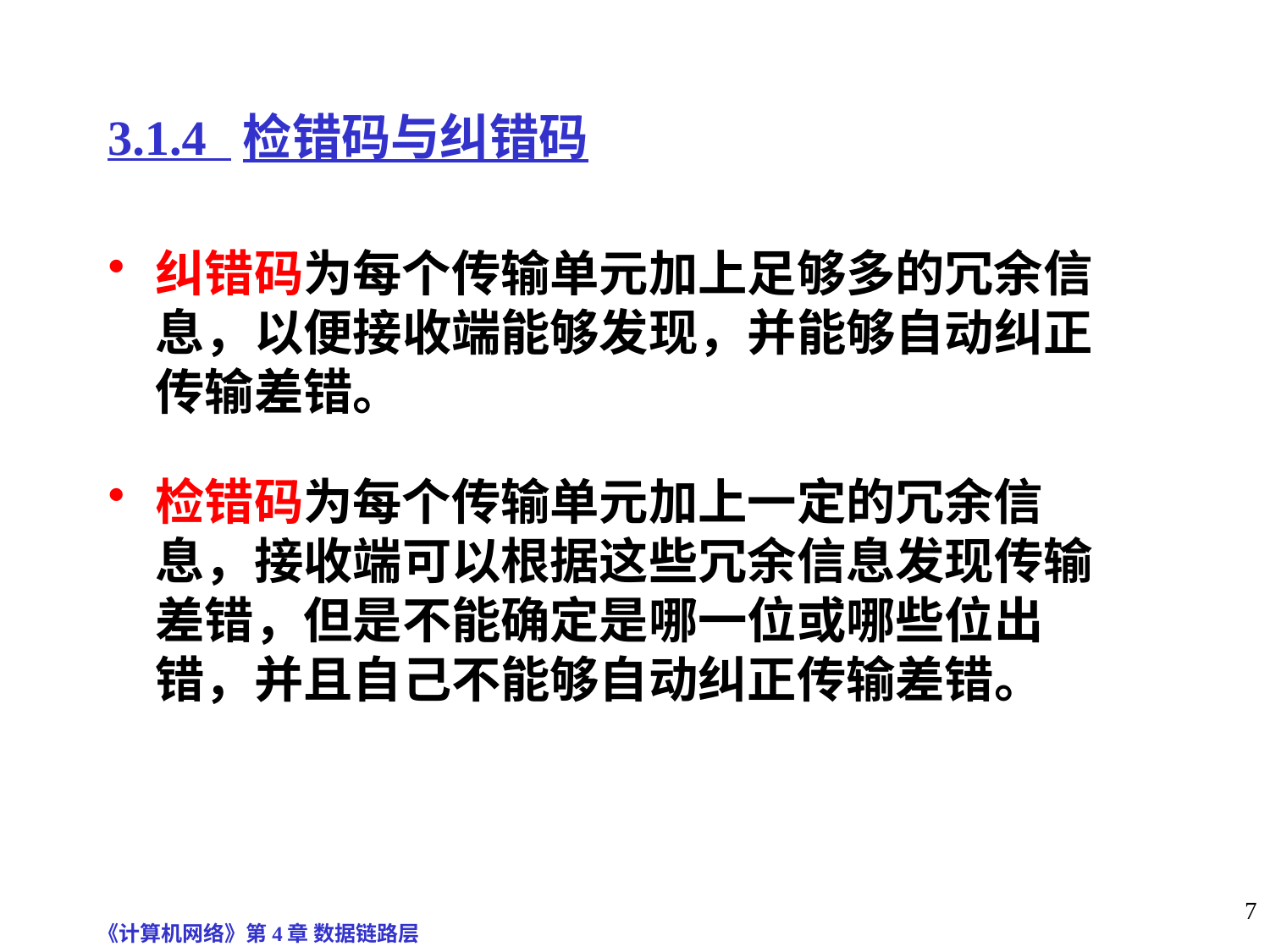

# 3.1.4  检错码与纠错码
纠错码为每个传输单元加上足够多的冗余信息，以便接收端能够发现，并能够自动纠正传输差错。

检错码为每个传输单元加上一定的冗余信息，接收端可以根据这些冗余信息发现传输差错，但是不能确定是哪一位或哪些位出错，并且自己不能够自动纠正传输差错。

《计算机网络》第4章 数据链路层
7